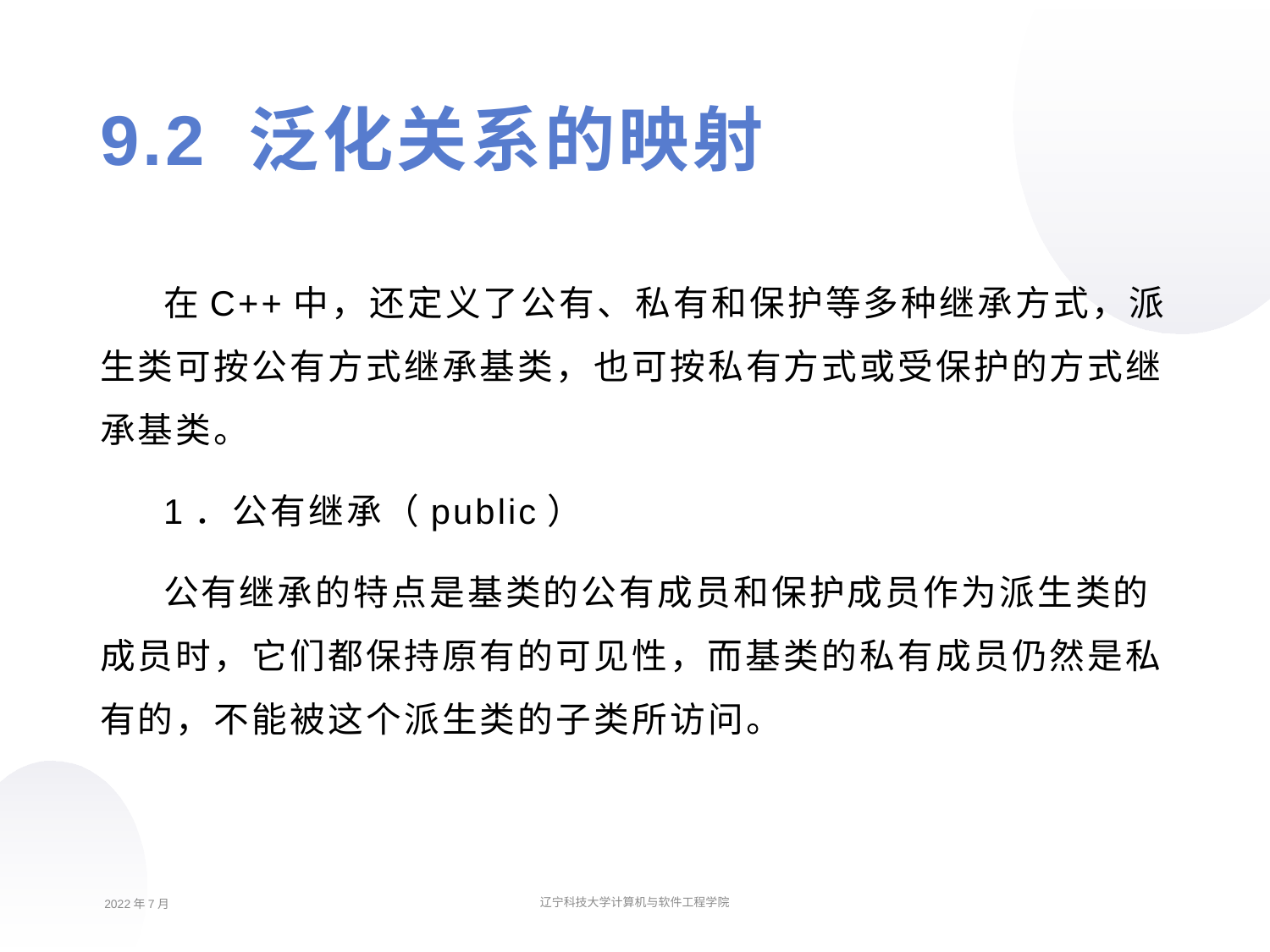

9.2 泛化关系的映射
在C++中，还定义了公有、私有和保护等多种继承方式，派生类可按公有方式继承基类，也可按私有方式或受保护的方式继承基类。
1．公有继承（public）
公有继承的特点是基类的公有成员和保护成员作为派生类的成员时，它们都保持原有的可见性，而基类的私有成员仍然是私有的，不能被这个派生类的子类所访问。

2022年7月
辽宁科技大学计算机与软件工程学院
35